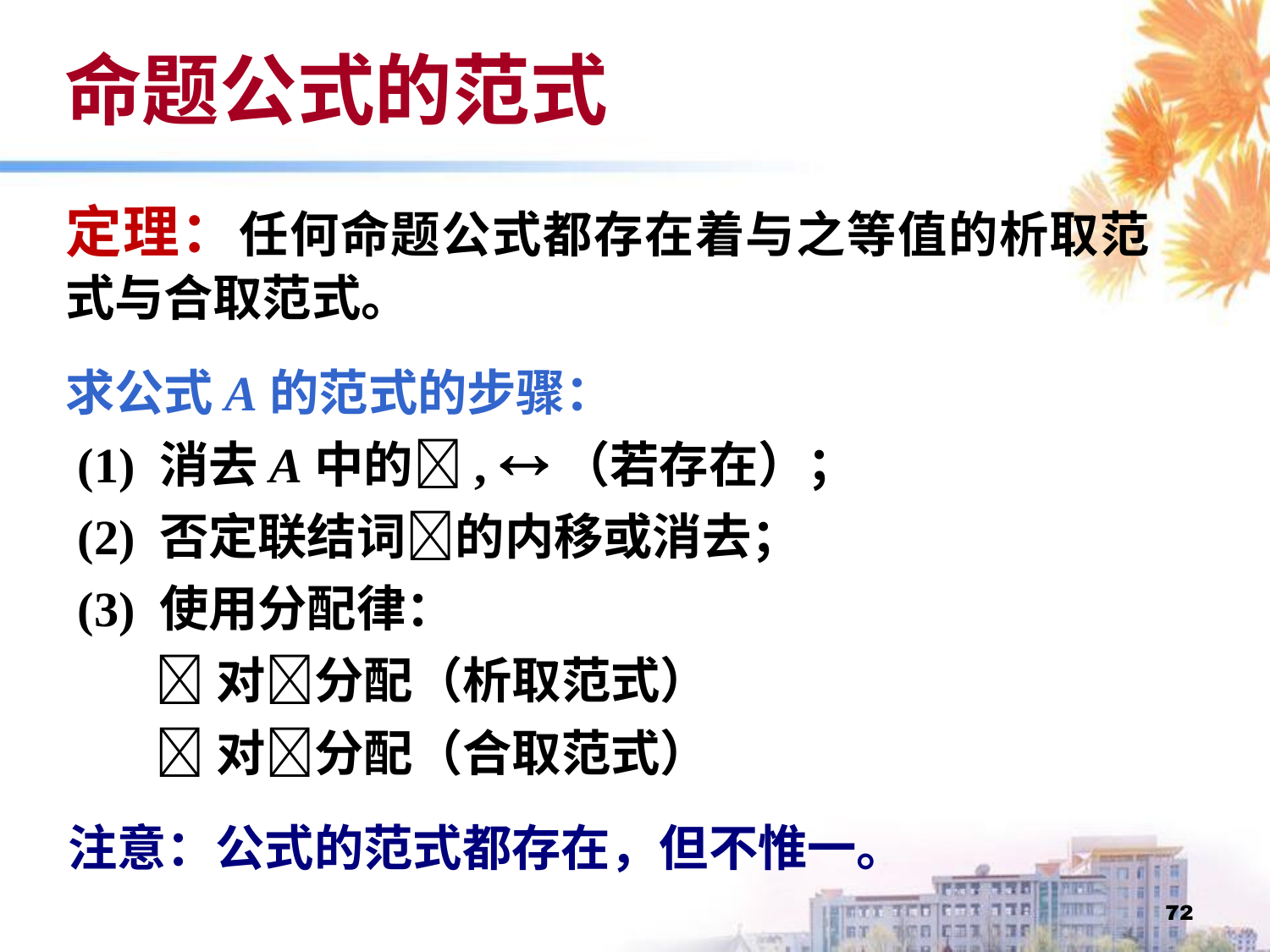

# 命题公式的范式
定理：任何命题公式都存在着与之等值的析取范式与合取范式。

求公式A的范式的步骤：
 (1) 消去A中的→, ↔（若存在）；
 (2) 否定联结词¬的内移或消去；
 (3) 使用分配律：
        ∧对∨分配（析取范式）
        ∨对∧分配（合取范式）
注意：公式的范式都存在，但不惟一。
72